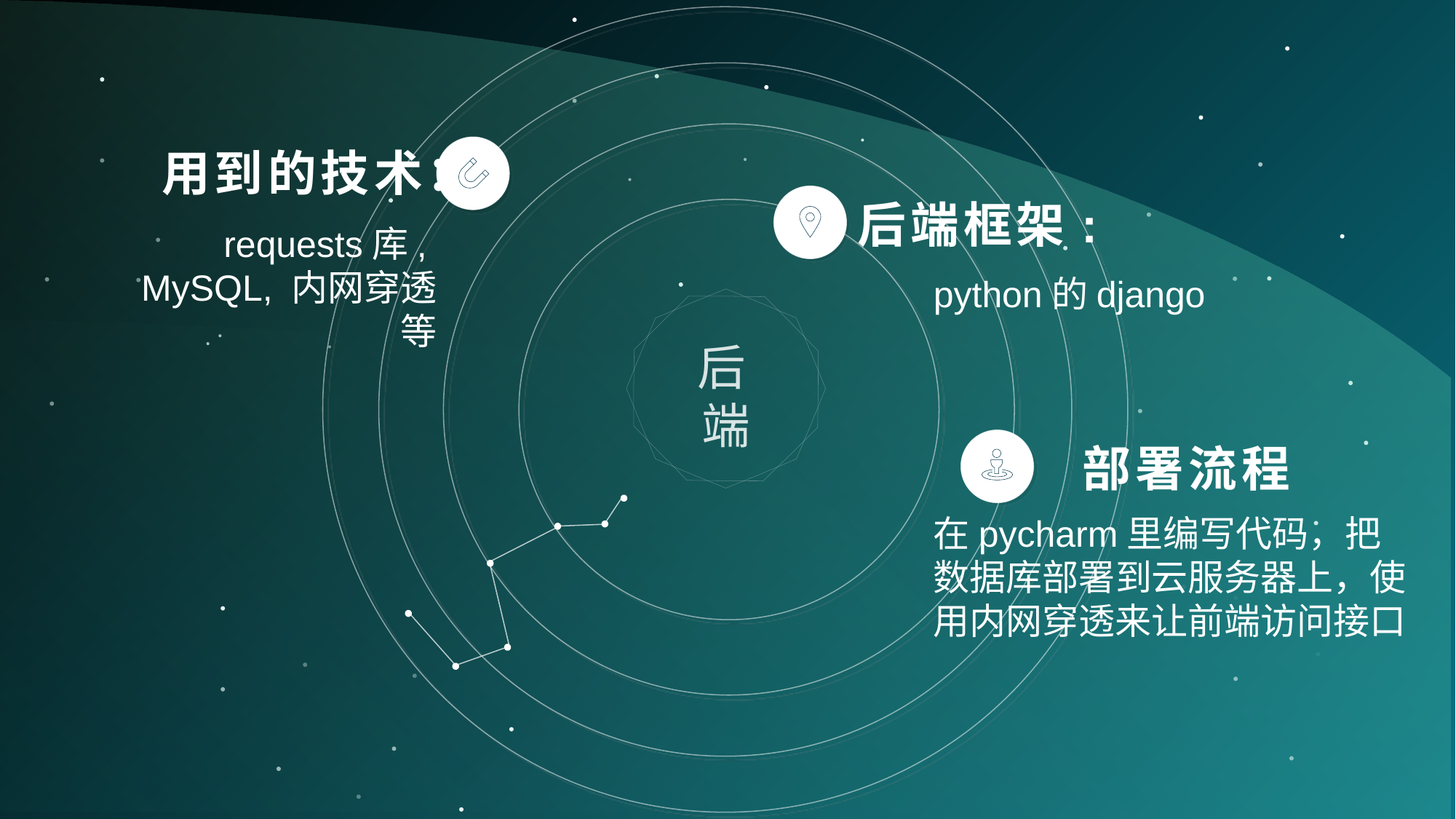

用到的技术：

后端框架:

requests库,
MySQL, 内网穿透等
python的django

后端

部署流程
在pycharm里编写代码，把数据库部署到云服务器上，使用内网穿透来让前端访问接口